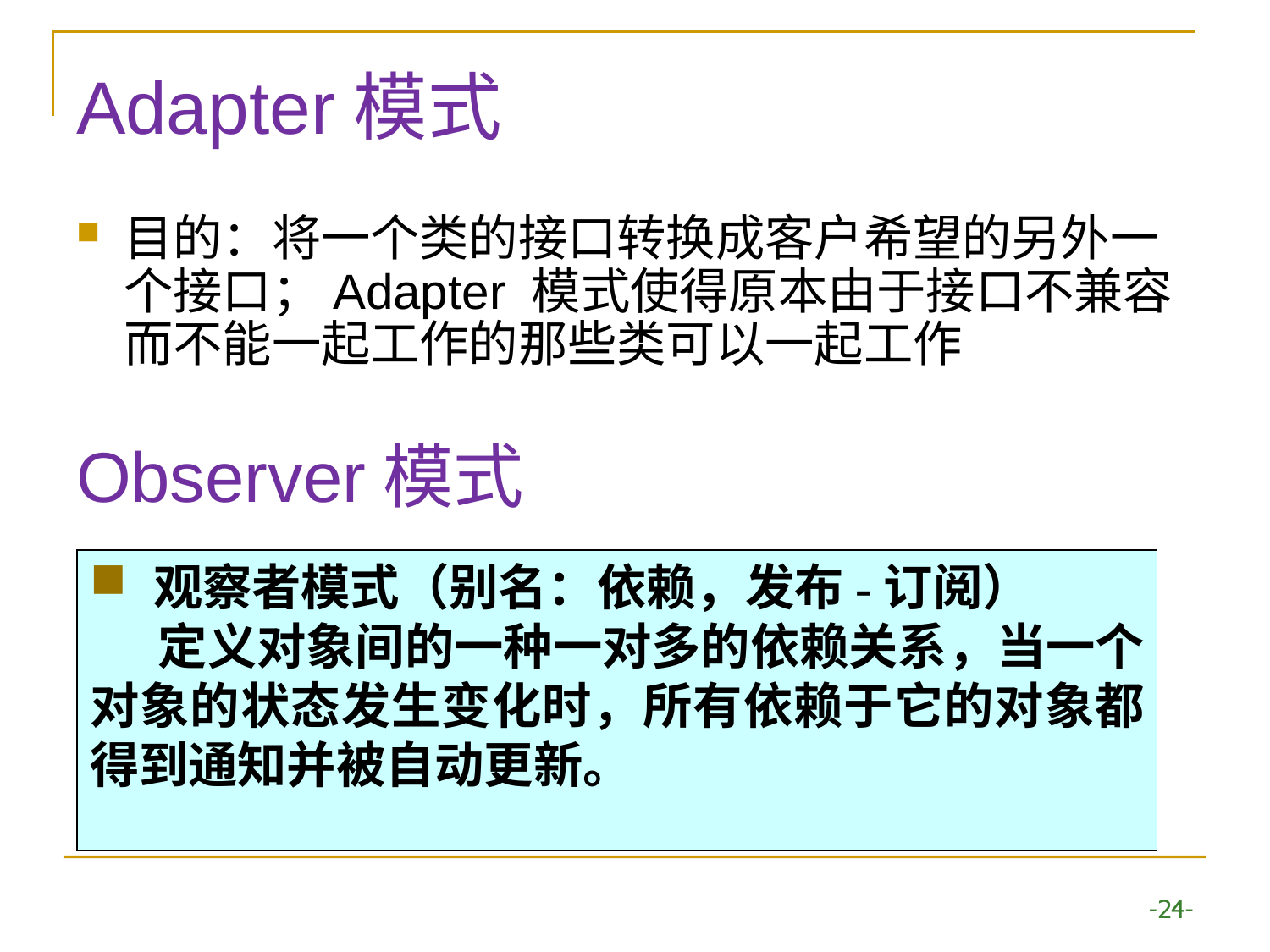

# Adapter模式
目的：将一个类的接口转换成客户希望的另外一个接口；Adapter 模式使得原本由于接口不兼容而不能一起工作的那些类可以一起工作

Observer模式
观察者模式（别名：依赖，发布-订阅）
     定义对象间的一种一对多的依赖关系，当一个对象的状态发生变化时，所有依赖于它的对象都得到通知并被自动更新。

-24-